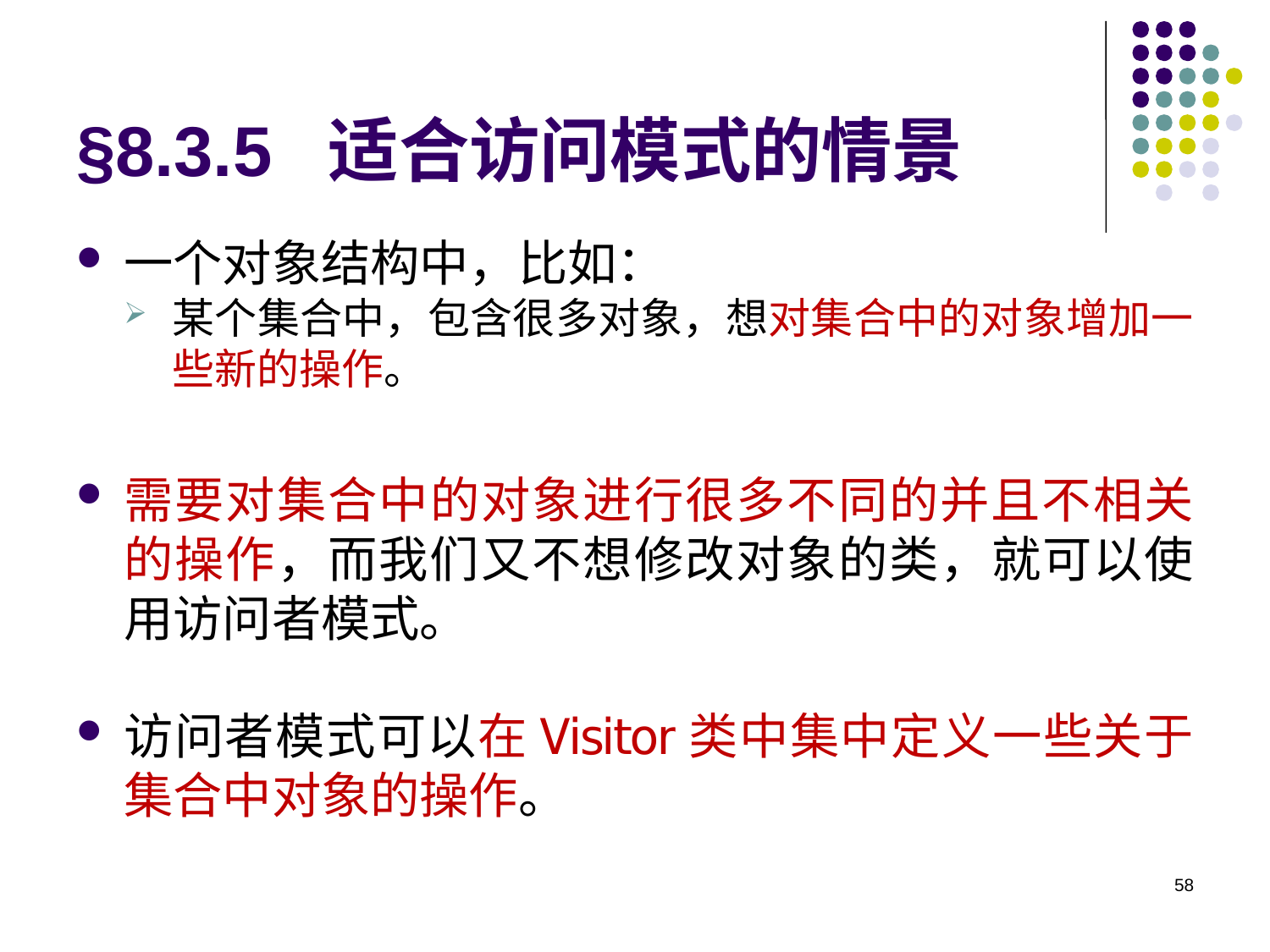

# §8.3.5  适合访问模式的情景
一个对象结构中，比如：
某个集合中，包含很多对象，想对集合中的对象增加一些新的操作。

需要对集合中的对象进行很多不同的并且不相关的操作，而我们又不想修改对象的类，就可以使用访问者模式。

访问者模式可以在Visitor类中集中定义一些关于集合中对象的操作。

58